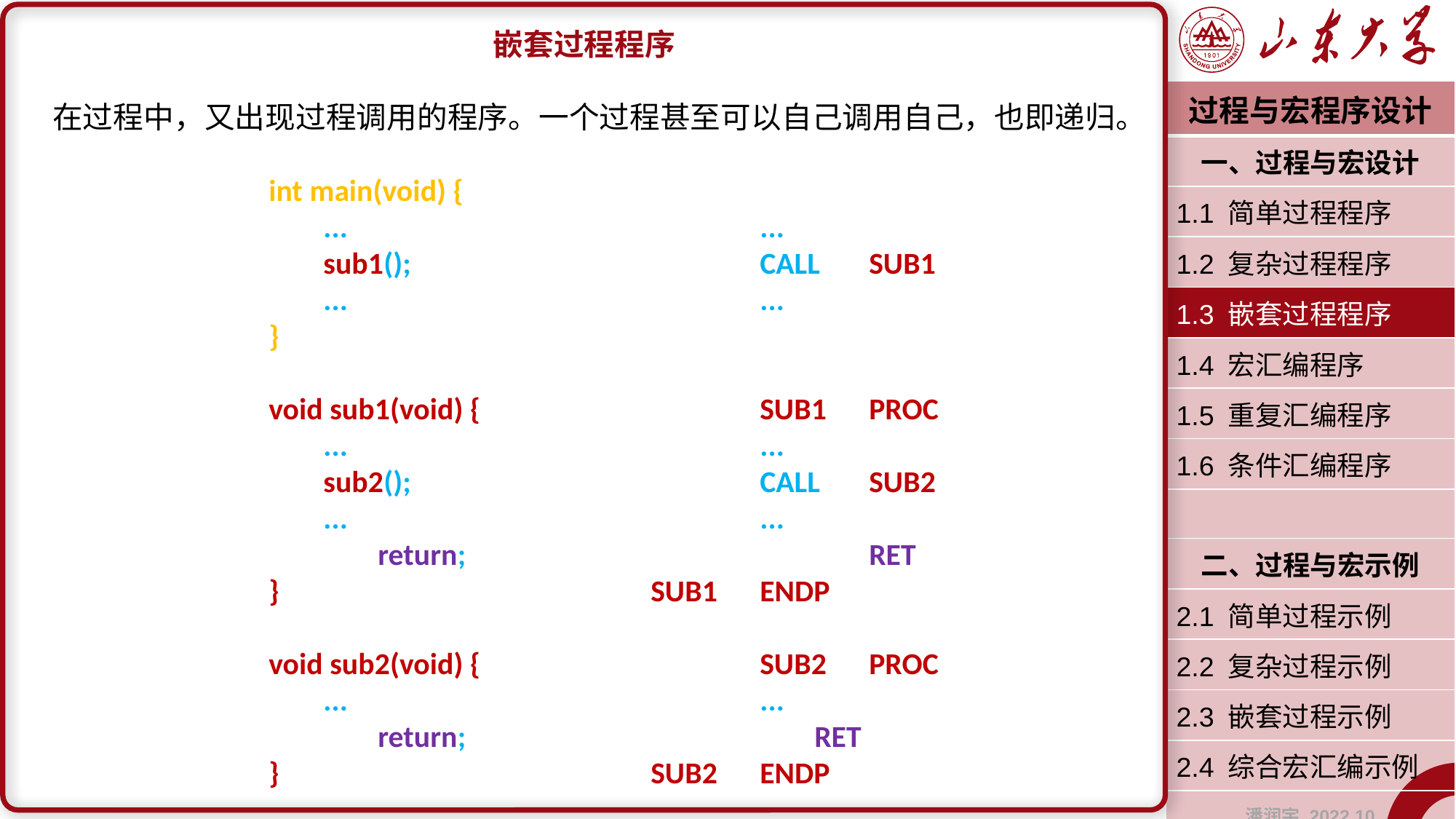

嵌套过程程序

在过程中，又出现过程调用的程序。一个过程甚至可以自己调用自己，也即递归。

int main(void) {
	...				...
	sub1();				CALL	SUB1
	...				...
}

void sub1(void) {			SUB1	PROC
	...				...
	sub2();				CALL	SUB2
	...				...
return;				RET
}				SUB1	ENDP

void sub2(void) {			SUB2	PROC
	...				...
			return;				RET
}				SUB2	ENDP
| 过程与宏程序设计 |
| --- |
| 一、过程与宏设计 |
| 1.1 简单过程程序 |
| 1.2 复杂过程程序 |
| 1.3 嵌套过程程序 |
| 1.4 宏汇编程序 |
| 1.5 重复汇编程序 |
| 1.6 条件汇编程序 |
|  |
| 二、过程与宏示例 |
| 2.1 简单过程示例 |
| 2.2 复杂过程示例 |
| 2.3 嵌套过程示例 |
| 2.4 综合宏汇编示例 |
| 潘润宇 2022.10 |